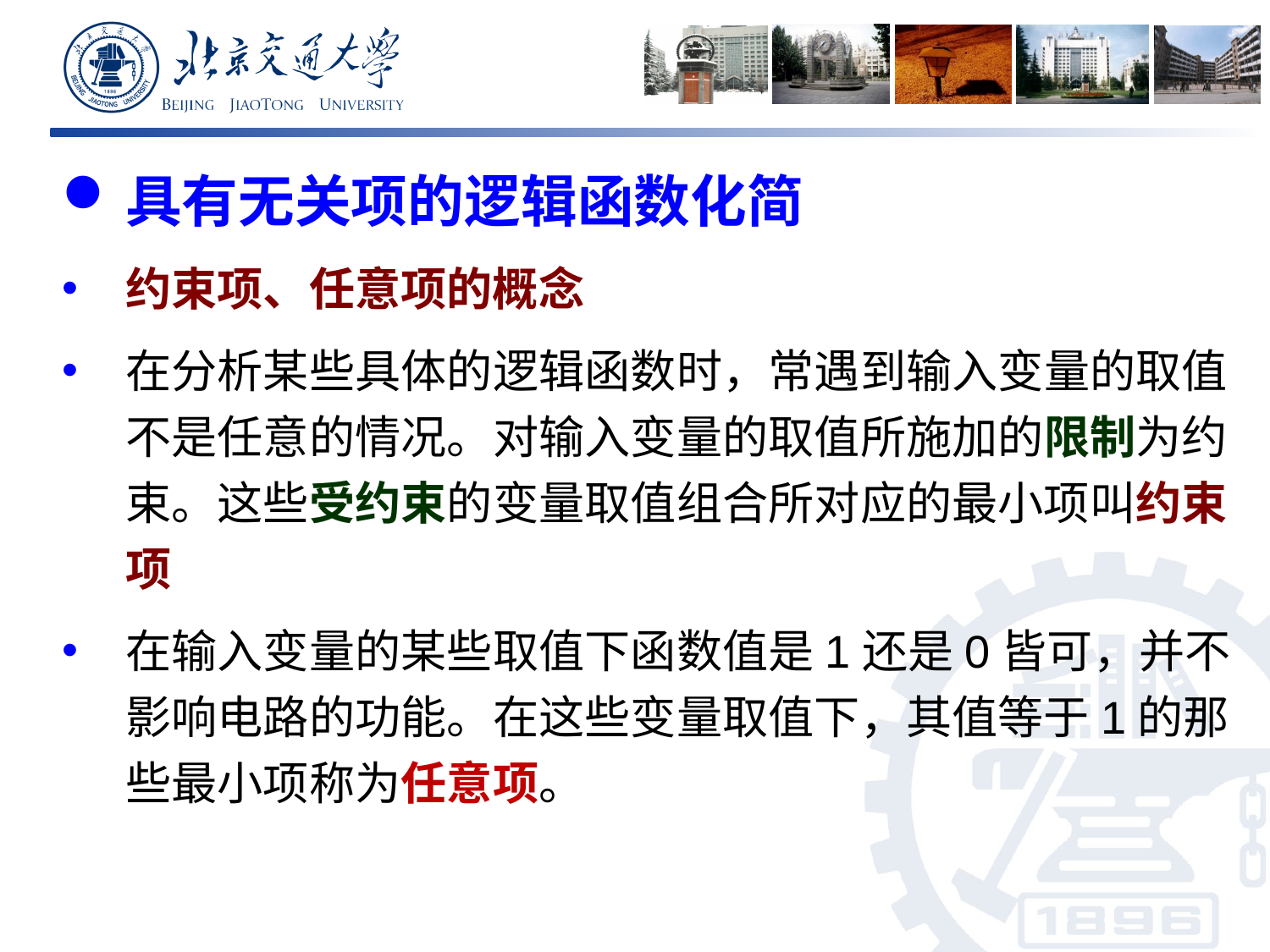

具有无关项的逻辑函数化简
约束项、任意项的概念
在分析某些具体的逻辑函数时，常遇到输入变量的取值不是任意的情况。对输入变量的取值所施加的限制为约束。这些受约束的变量取值组合所对应的最小项叫约束项
在输入变量的某些取值下函数值是1还是0皆可，并不影响电路的功能。在这些变量取值下，其值等于1的那些最小项称为任意项。